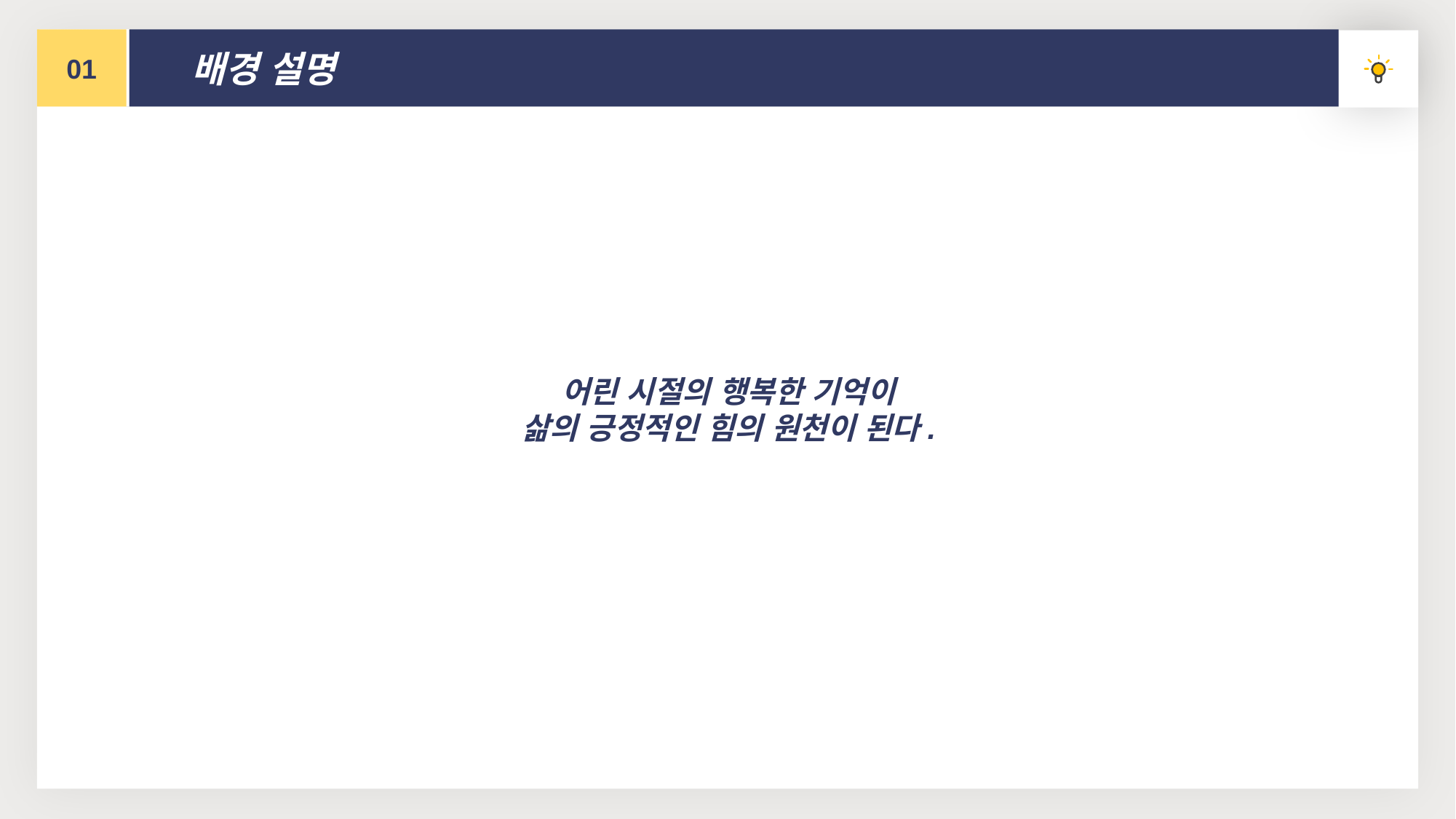

01
배경 설명

어린 시절의 행복한 기억이
삶의 긍정적인 힘의 원천이 된다.